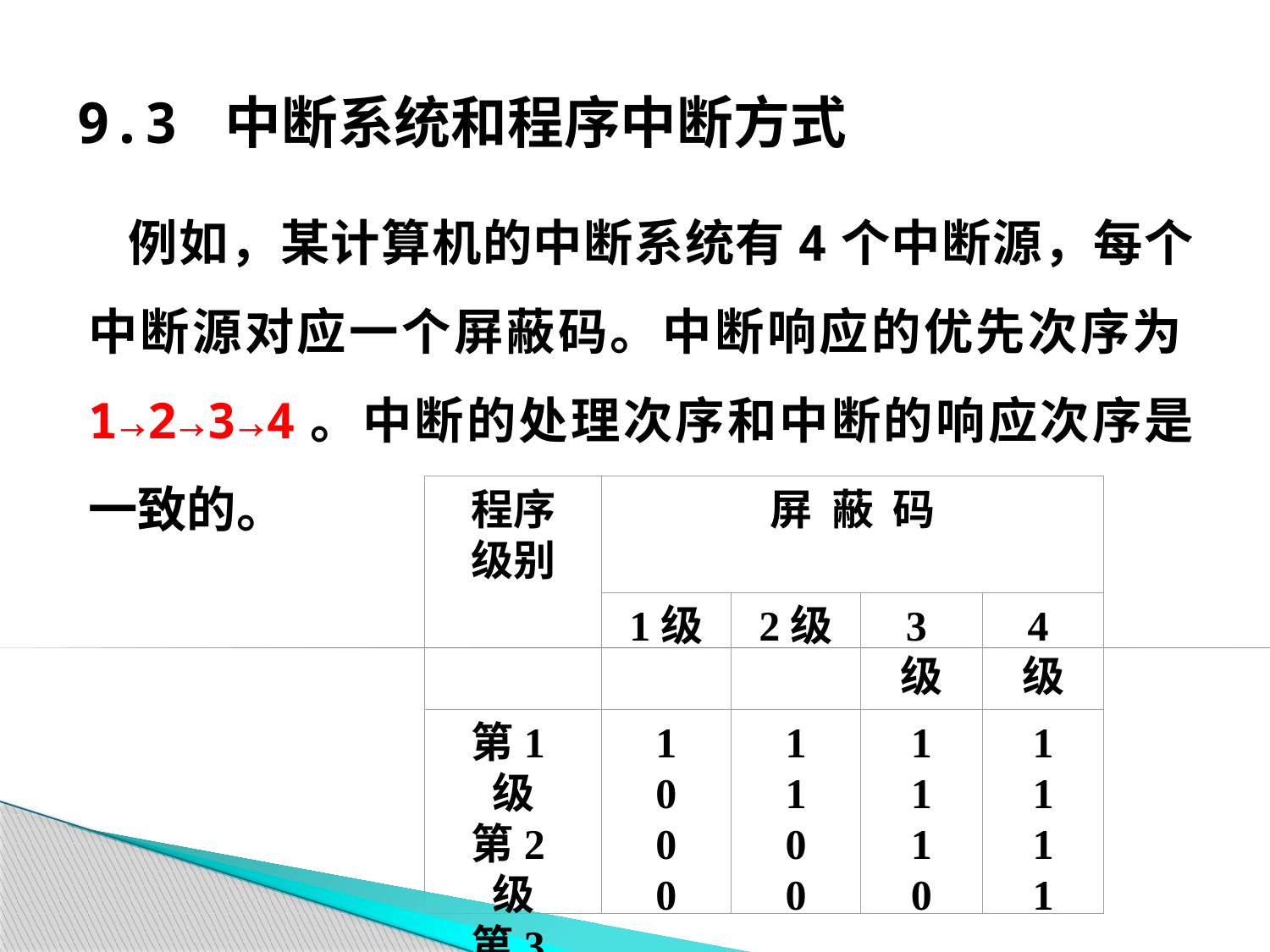

# 9.3 中断系统和程序中断方式
     例如，某计算机的中断系统有4个中断源，每个中断源对应一个屏蔽码。中断响应的优先次序为1→2→3→4。中断的处理次序和中断的响应次序是一致的。

程序级别

屏  蔽  码

1级

2级

3级

4级

第1级
第2级
第3级
第4级

1
0
0
0

1
1
0
0

1
1
1
0

1
1
1
1